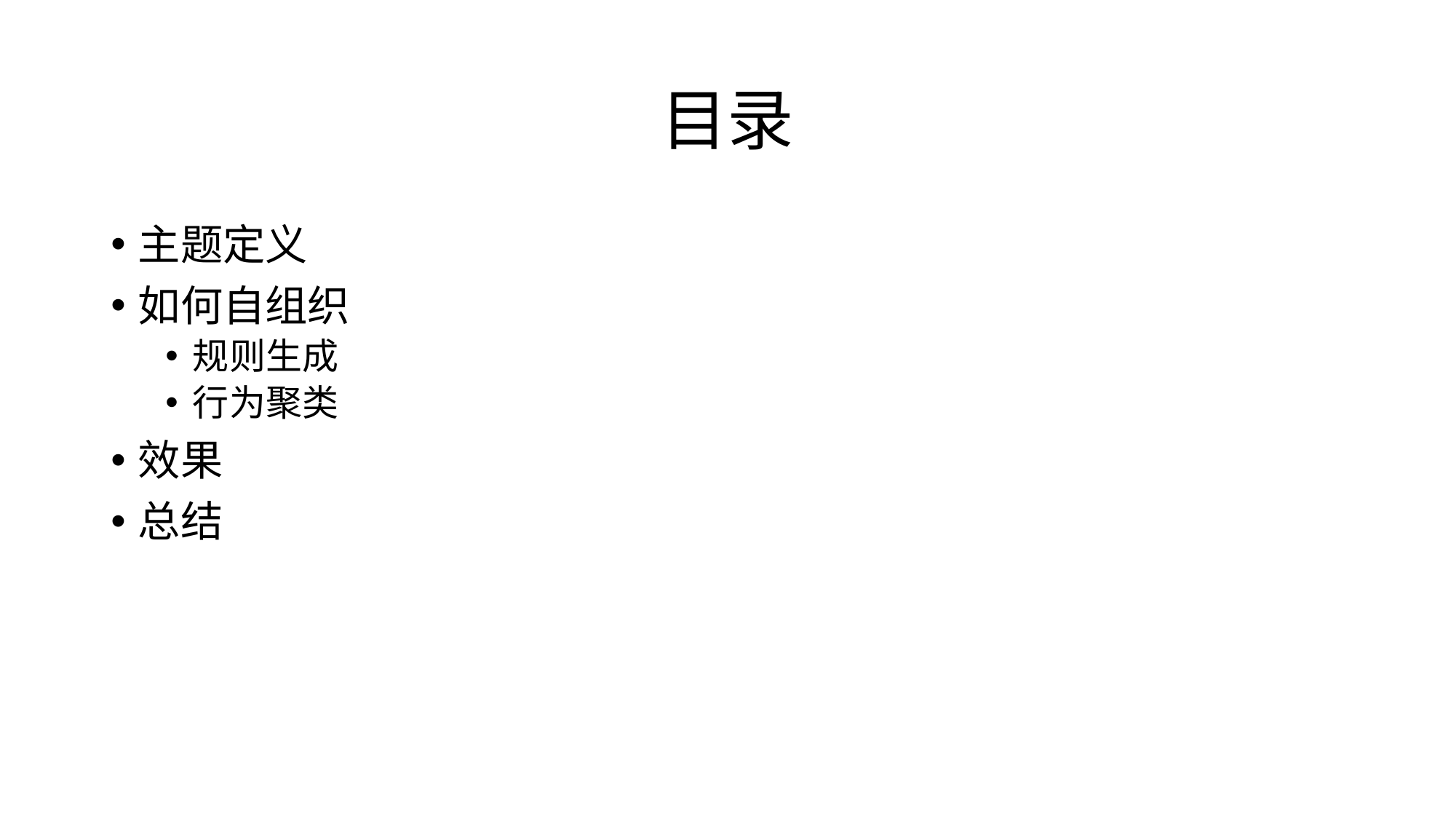

# 目录
主题定义
如何自组织
规则生成
行为聚类
效果
总结